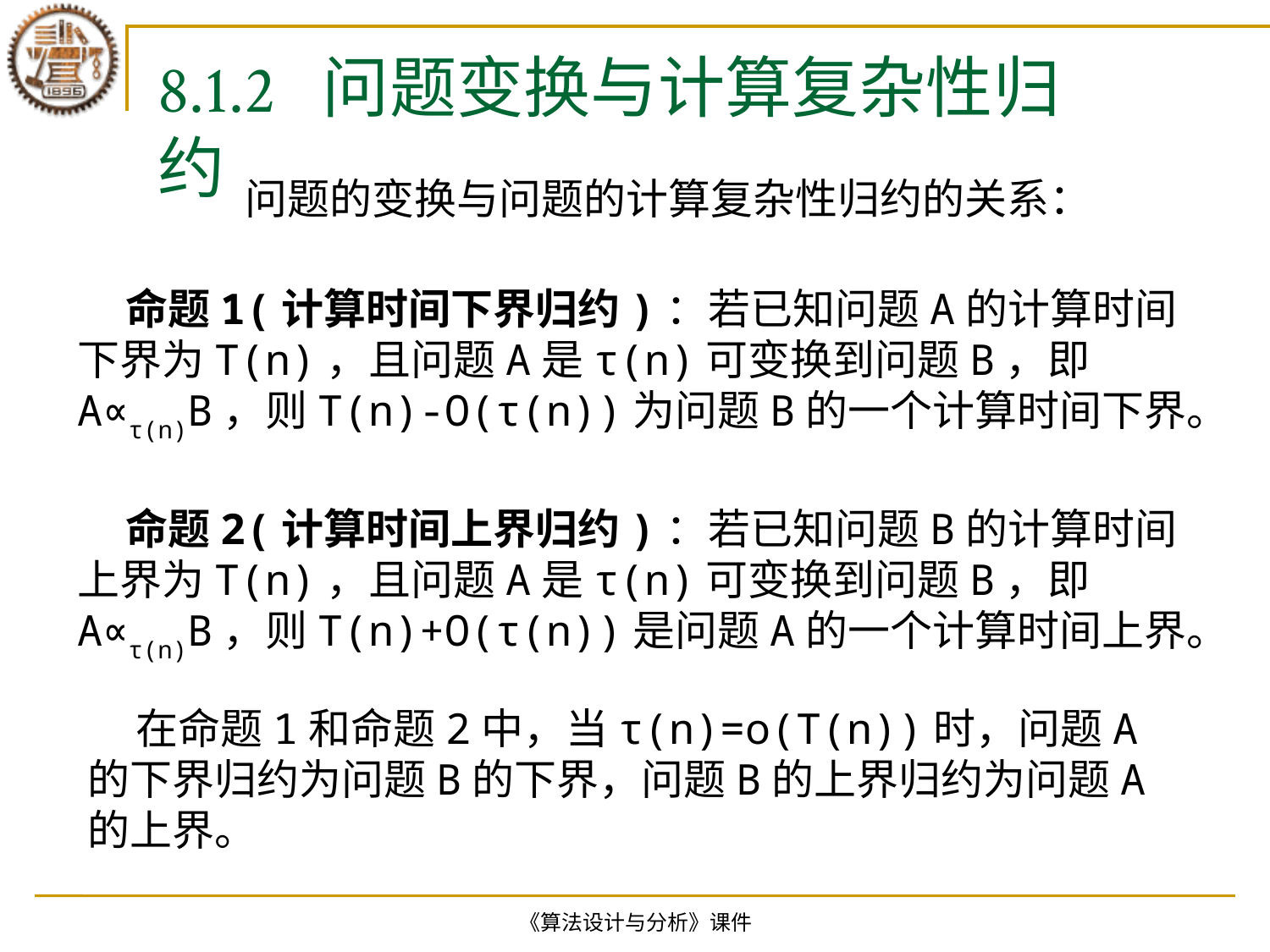

# 8.1.2  问题变换与计算复杂性归约
	问题的变换与问题的计算复杂性归约的关系：
    命题1(计算时间下界归约)：若已知问题A的计算时间下界为T(n)，且问题A是τ(n)可变换到问题B，即A∝τ(n)B，则T(n)-O(τ(n))为问题B的一个计算时间下界。
    命题2(计算时间上界归约)：若已知问题B的计算时间上界为T(n)，且问题A是τ(n)可变换到问题B，即A∝τ(n)B，则T(n)+O(τ(n))是问题A的一个计算时间上界。
    在命题1和命题2中，当τ(n)=o(T(n))时，问题A的下界归约为问题B的下界，问题B的上界归约为问题A的上界。

《算法设计与分析》课件
22